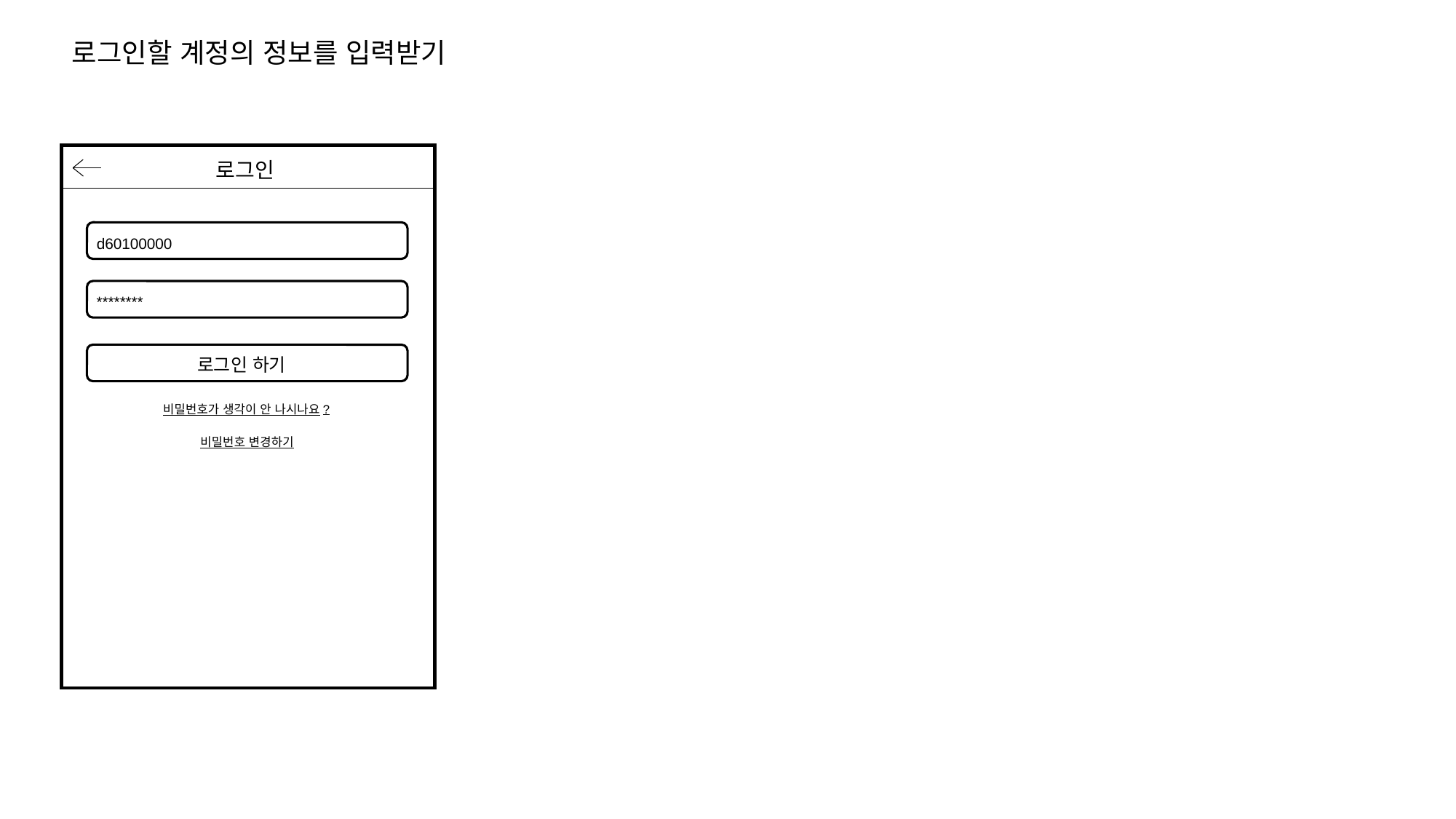

로그인할 계정의 정보를 입력받기

로그인

d60100000

********

로그인 하기
비밀번호가 생각이 안 나시나요?
비밀번호 변경하기